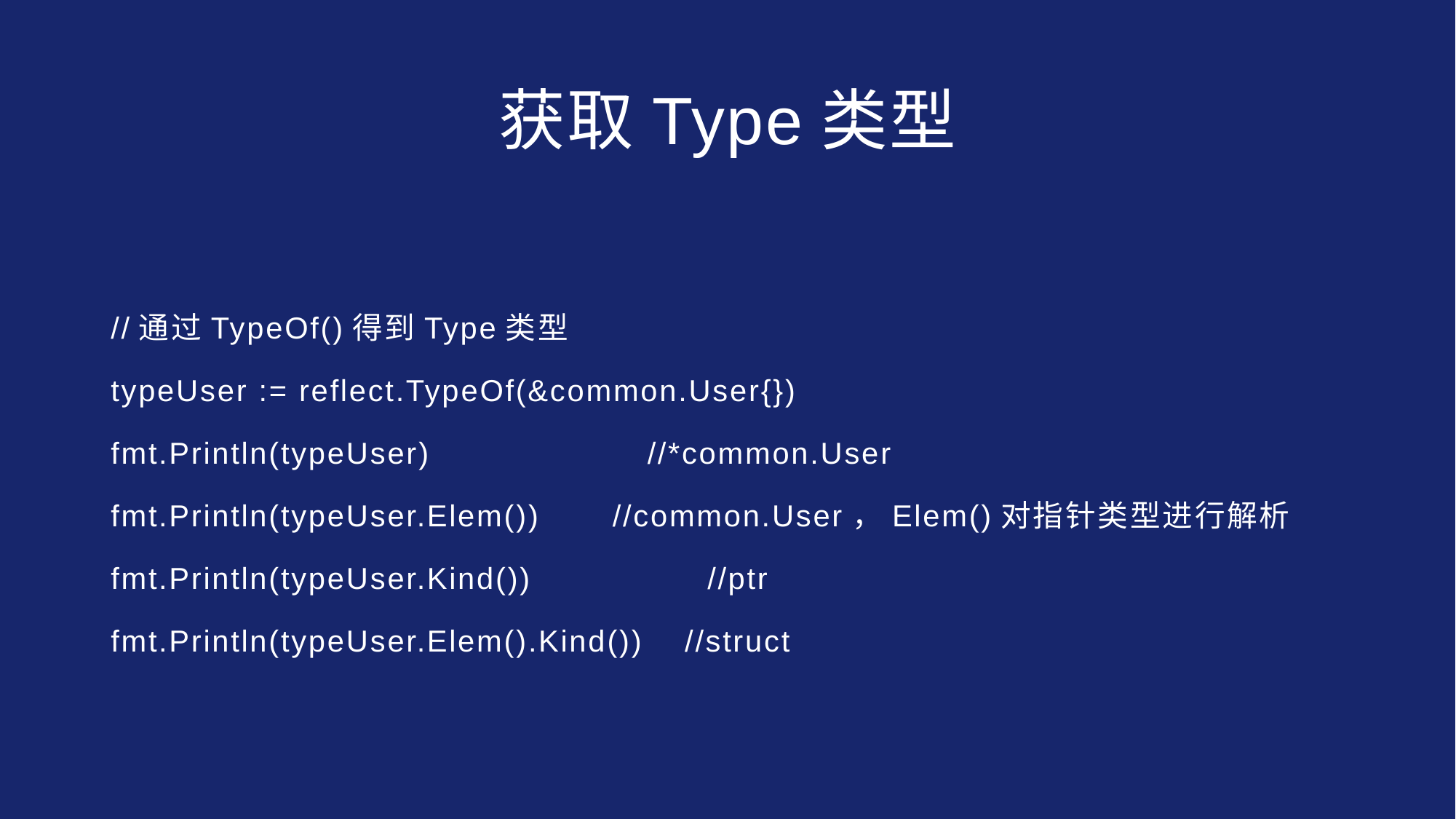

# 获取Type类型
//通过TypeOf()得到Type类型
typeUser := reflect.TypeOf(&common.User{})
fmt.Println(typeUser)                     //*common.User
fmt.Println(typeUser.Elem())       //common.User，Elem()对指针类型进行解析
fmt.Println(typeUser.Kind())                 //ptr
fmt.Println(typeUser.Elem().Kind())    //struct